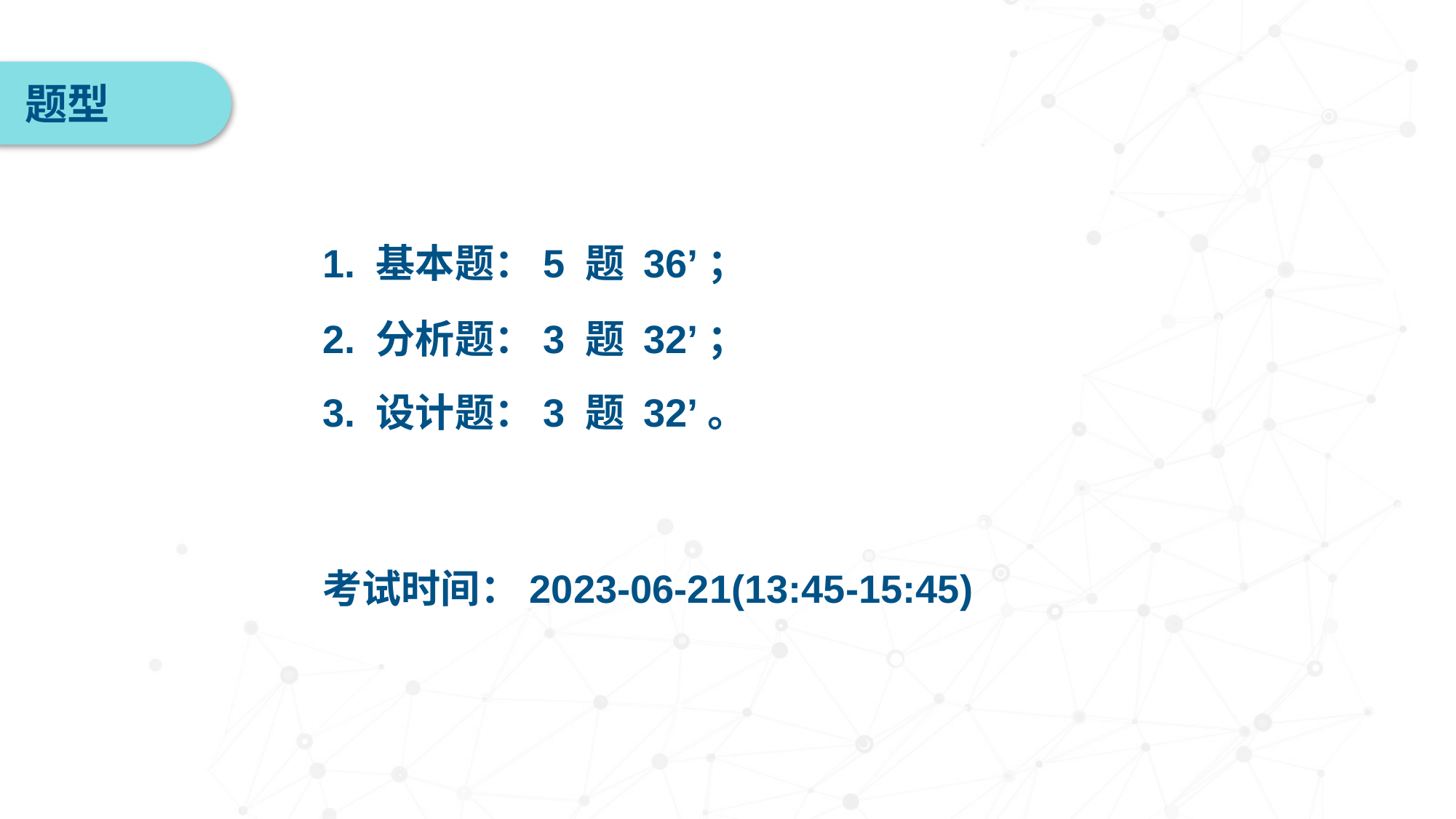

题型
1. 基本题：5 题 36’；
2. 分析题：3 题 32’；
3. 设计题：3 题 32’。
考试时间：2023-06-21(13:45-15:45)